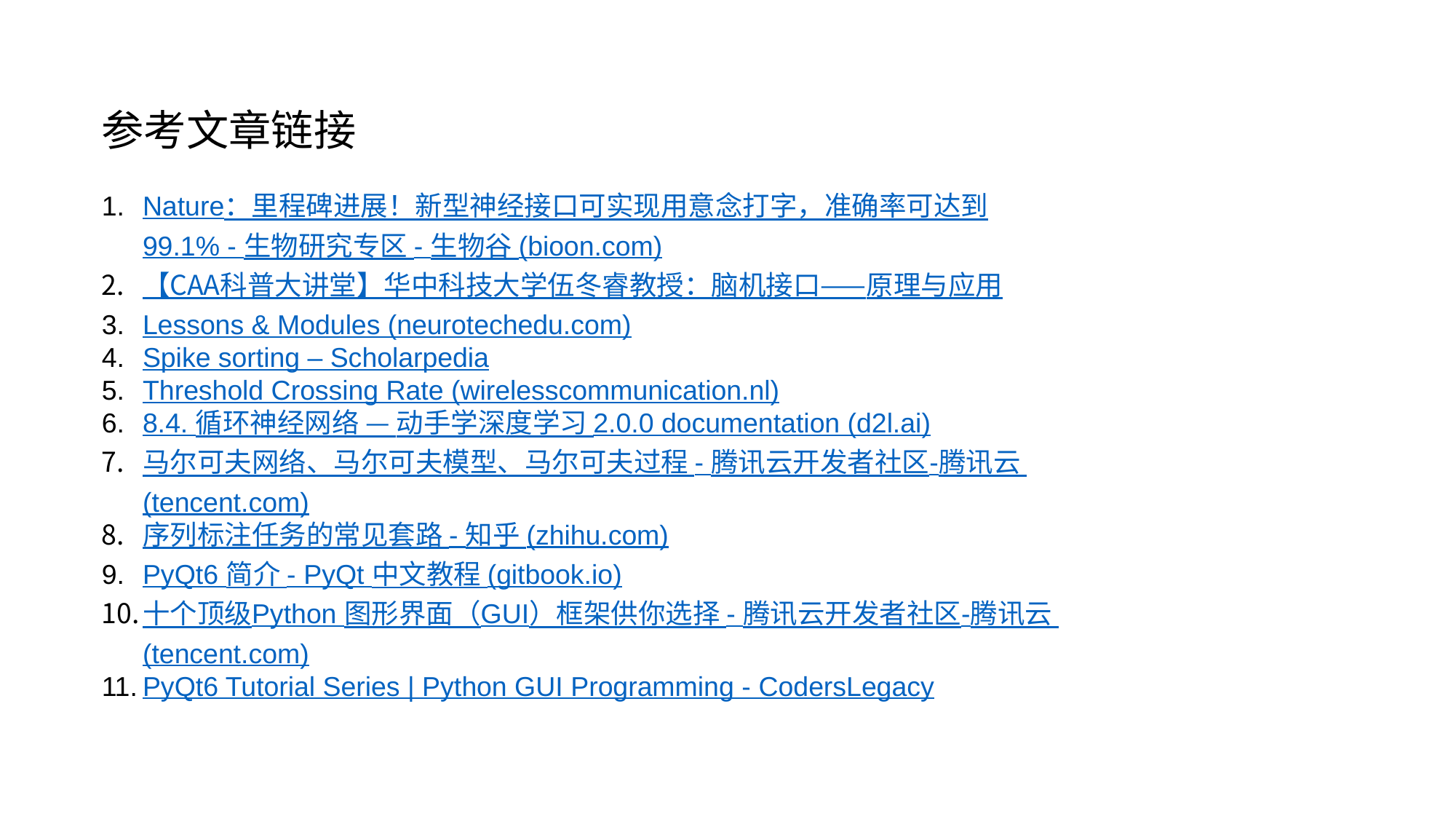

参考文章链接
Nature：里程碑进展！新型神经接口可实现用意念打字，准确率可达到99.1% - 生物研究专区 - 生物谷 (bioon.com)
【CAA科普大讲堂】华中科技大学伍冬睿教授：脑机接口——原理与应用
Lessons & Modules (neurotechedu.com)
Spike sorting – Scholarpedia
Threshold Crossing Rate (wirelesscommunication.nl)
8.4. 循环神经网络 — 动手学深度学习 2.0.0 documentation (d2l.ai)
马尔可夫网络、马尔可夫模型、马尔可夫过程 - 腾讯云开发者社区-腾讯云 (tencent.com)
序列标注任务的常见套路 - 知乎 (zhihu.com)
PyQt6 简介 - PyQt 中文教程 (gitbook.io)
十个顶级Python 图形界面（GUI）框架供你选择 - 腾讯云开发者社区-腾讯云 (tencent.com)
PyQt6 Tutorial Series | Python GUI Programming - CodersLegacy